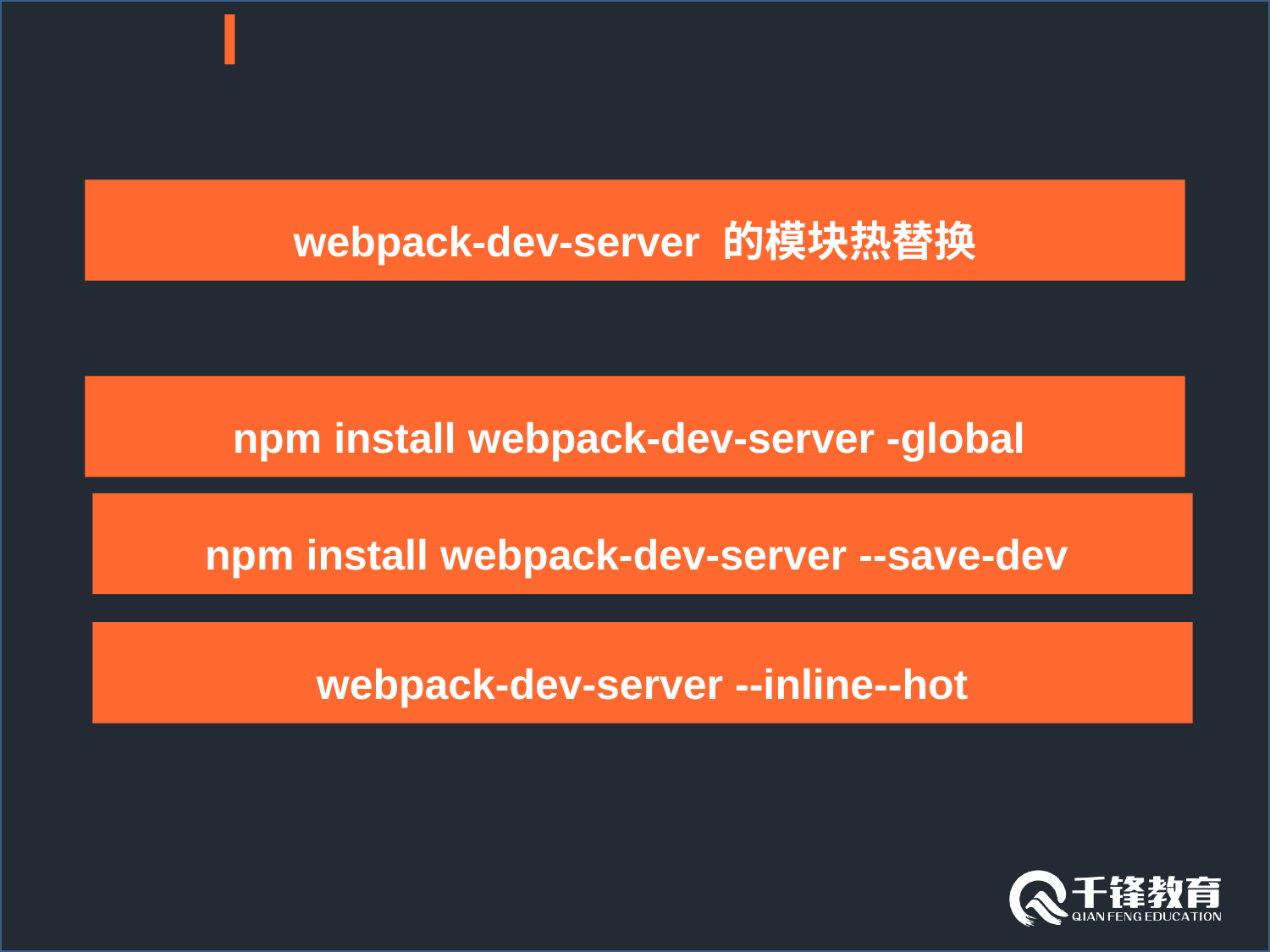

webpack-dev-server 的模块热替换
npm install webpack-dev-server -global
npm install webpack-dev-server --save-dev
webpack-dev-server --inline--hot